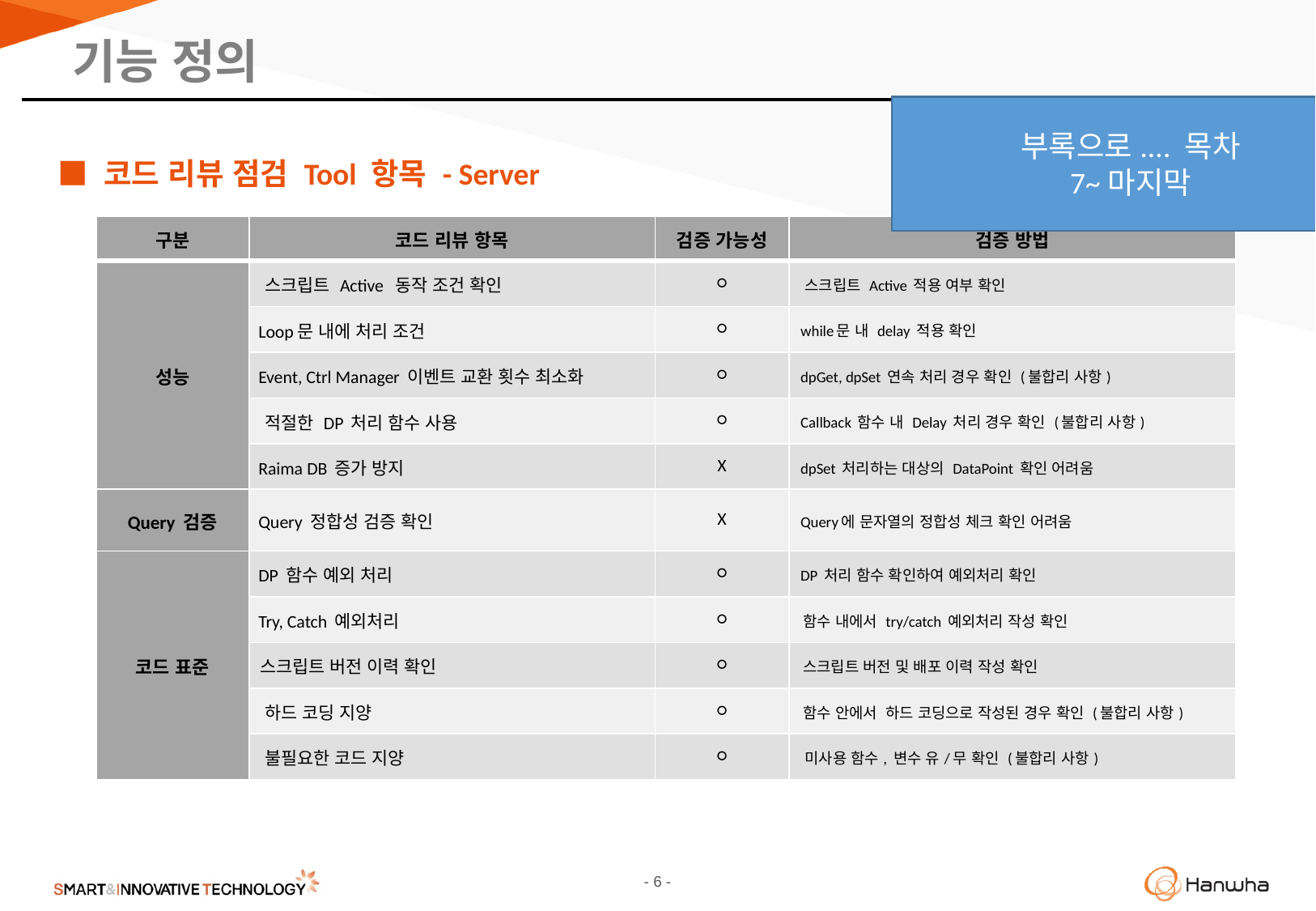

기능 정의
부록으로.... 목차
7~마지막
■ 코드 리뷰 점검 Tool 항목 - Server
| 구분 | 코드 리뷰 항목 | 검증 가능성 | 검증 방법 |
| --- | --- | --- | --- |
| 성능 | 스크립트 Active 동작 조건 확인 | ○ | 스크립트 Active 적용 여부 확인 |
|  | Loop문 내에 처리 조건 | ○ | while문 내 delay 적용 확인 |
|  | Event, Ctrl Manager 이벤트 교환 횟수 최소화 | ○ | dpGet, dpSet 연속 처리 경우 확인 (불합리 사항) |
|  | 적절한 DP 처리 함수 사용 | ○ | Callback 함수 내 Delay 처리 경우 확인 (불합리 사항) |
|  | Raima DB 증가 방지 | X | dpSet 처리하는 대상의 DataPoint 확인 어려움 |
| Query 검증 | Query 정합성 검증 확인 | X | Query에 문자열의 정합성 체크 확인 어려움 |
| 코드 표준 | DP 함수 예외 처리 | ○ | DP 처리 함수 확인하여 예외처리 확인 |
|  | Try, Catch 예외처리 | ○ | 함수 내에서 try/catch 예외처리 작성 확인 |
|  | 스크립트 버전 이력 확인 | ○ | 스크립트 버전 및 배포 이력 작성 확인 |
|  | 하드 코딩 지양 | ○ | 함수 안에서 하드 코딩으로 작성된 경우 확인 (불합리 사항) |
|  | 불필요한 코드 지양 | ○ | 미사용 함수, 변수 유/무 확인 (불합리 사항) |